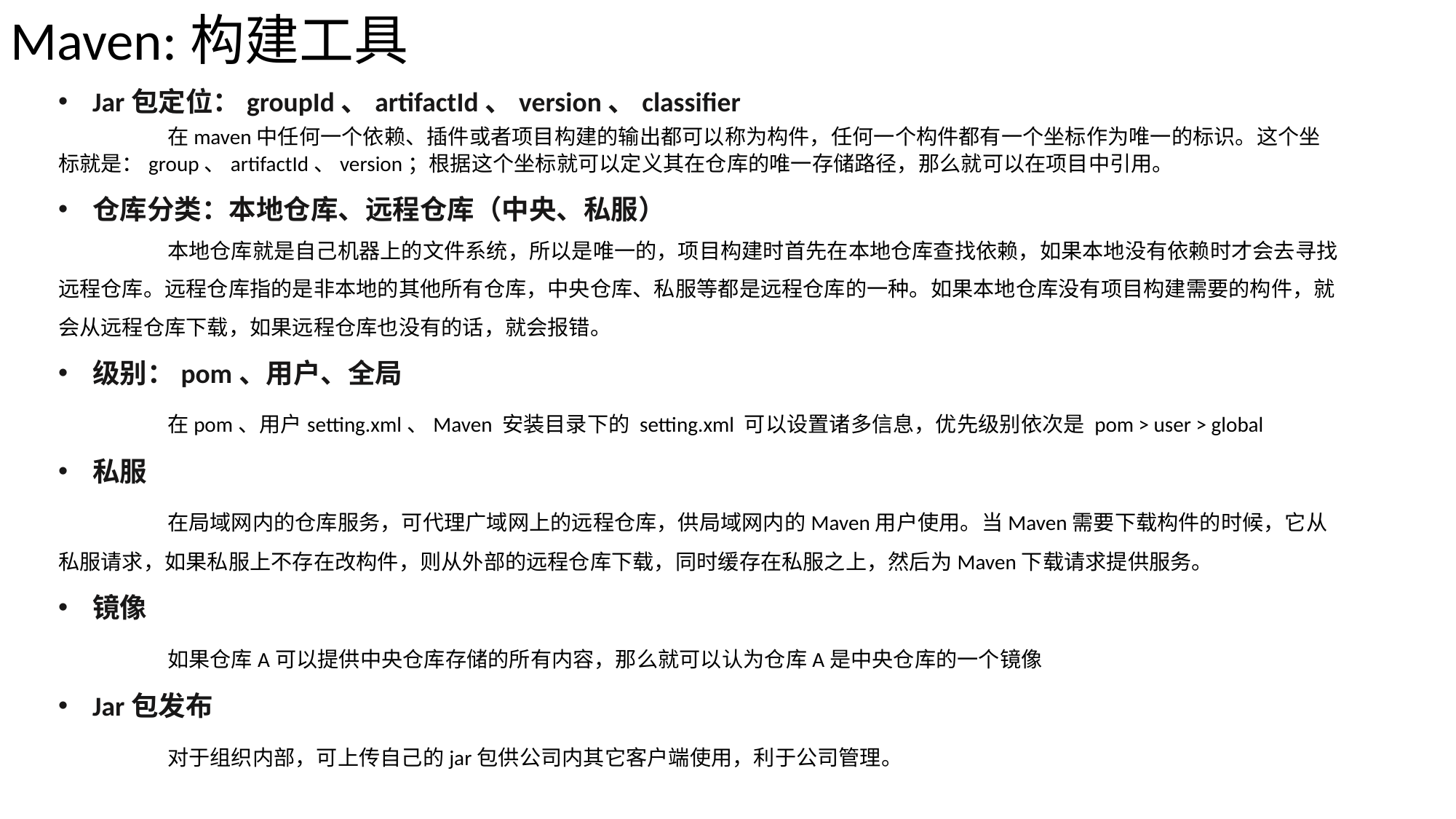

Maven:构建工具
Jar包定位：groupId、artifactId、version、classifier
	在maven中任何一个依赖、插件或者项目构建的输出都可以称为构件，任何一个构件都有一个坐标作为唯一的标识。这个坐标就是：group、artifactId、version；根据这个坐标就可以定义其在仓库的唯一存储路径，那么就可以在项目中引用。
仓库分类：本地仓库、远程仓库（中央、私服）
	本地仓库就是自己机器上的文件系统，所以是唯一的，项目构建时首先在本地仓库查找依赖，如果本地没有依赖时才会去寻找远程仓库。远程仓库指的是非本地的其他所有仓库，中央仓库、私服等都是远程仓库的一种。如果本地仓库没有项目构建需要的构件，就会从远程仓库下载，如果远程仓库也没有的话，就会报错。
级别：pom、用户、全局
	在pom、用户setting.xml、Maven 安装目录下的 setting.xml 可以设置诸多信息，优先级别依次是 pom > user > global
私服
	在局域网内的仓库服务，可代理广域网上的远程仓库，供局域网内的Maven用户使用。当Maven需要下载构件的时候，它从私服请求，如果私服上不存在改构件，则从外部的远程仓库下载，同时缓存在私服之上，然后为Maven下载请求提供服务。
镜像
	如果仓库A可以提供中央仓库存储的所有内容，那么就可以认为仓库A是中央仓库的一个镜像
Jar包发布
	对于组织内部，可上传自己的jar包供公司内其它客户端使用，利于公司管理。